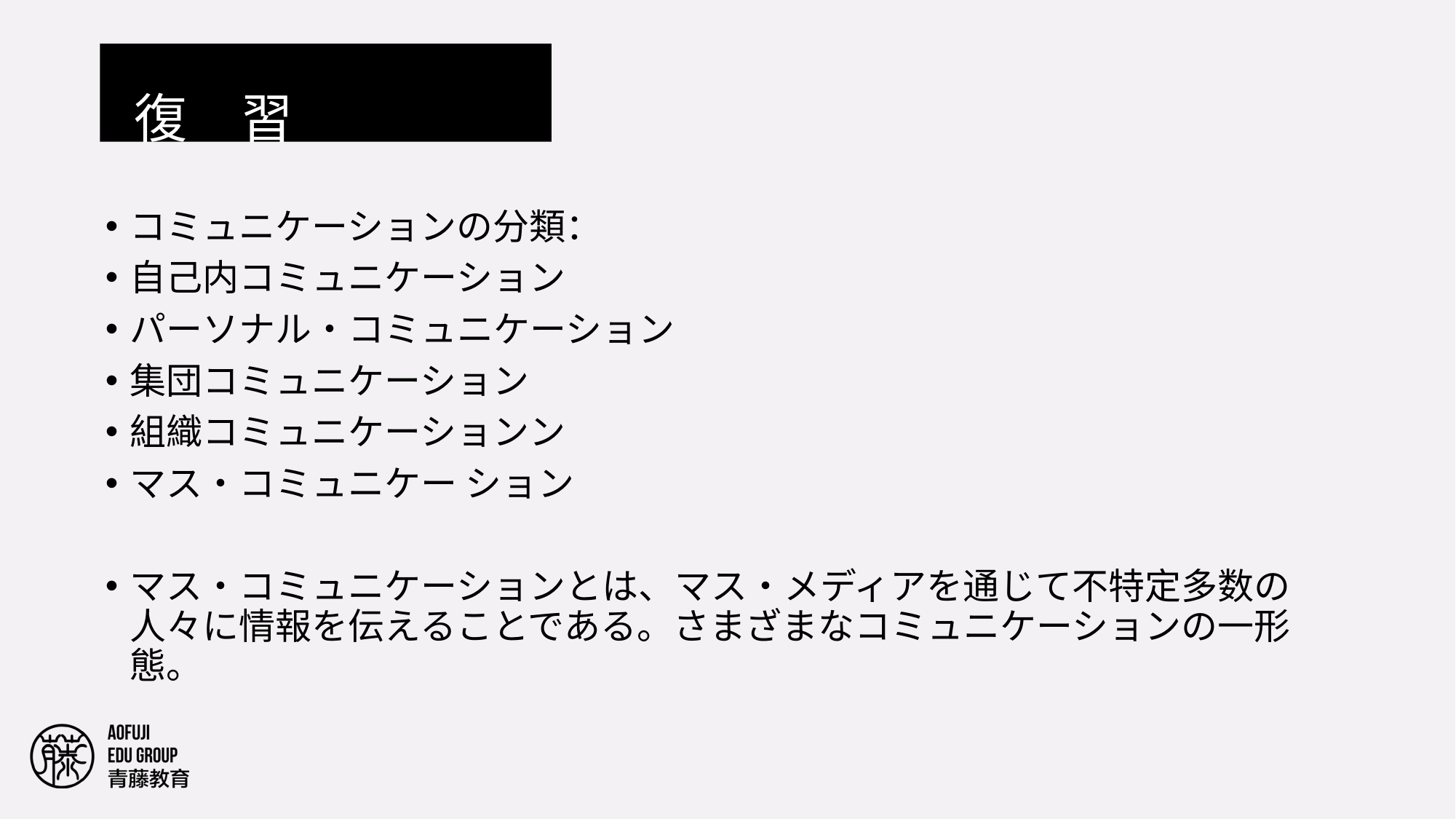

#

復　習
コミュニケーションの分類：
自己内コミュニケーション
パーソナル・コミュニケーション
集団コミュニケーション
組織コミュニケーションン
マス・コミュニケー ション

マス・コミュニケーションとは、マス・メディアを通じて不特定多数の人々に情報を伝えることである。さまざまなコミュニケーションの一形態。